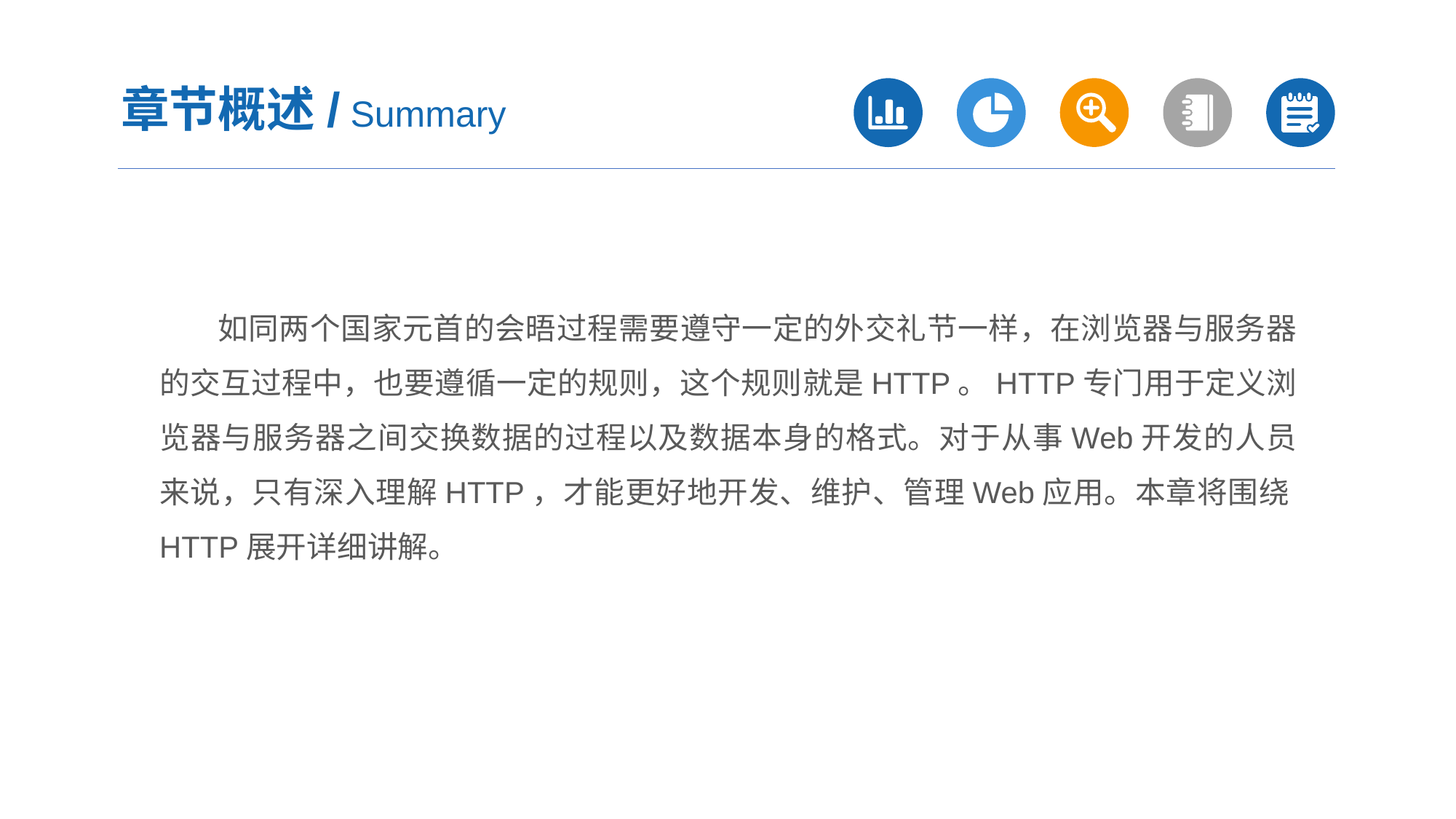

章节概述/ Summary
       如同两个国家元首的会晤过程需要遵守一定的外交礼节一样，在浏览器与服务器的交互过程中，也要遵循一定的规则，这个规则就是HTTP。HTTP专门用于定义浏览器与服务器之间交换数据的过程以及数据本身的格式。对于从事Web开发的人员来说，只有深入理解HTTP，才能更好地开发、维护、管理Web应用。本章将围绕HTTP展开详细讲解。